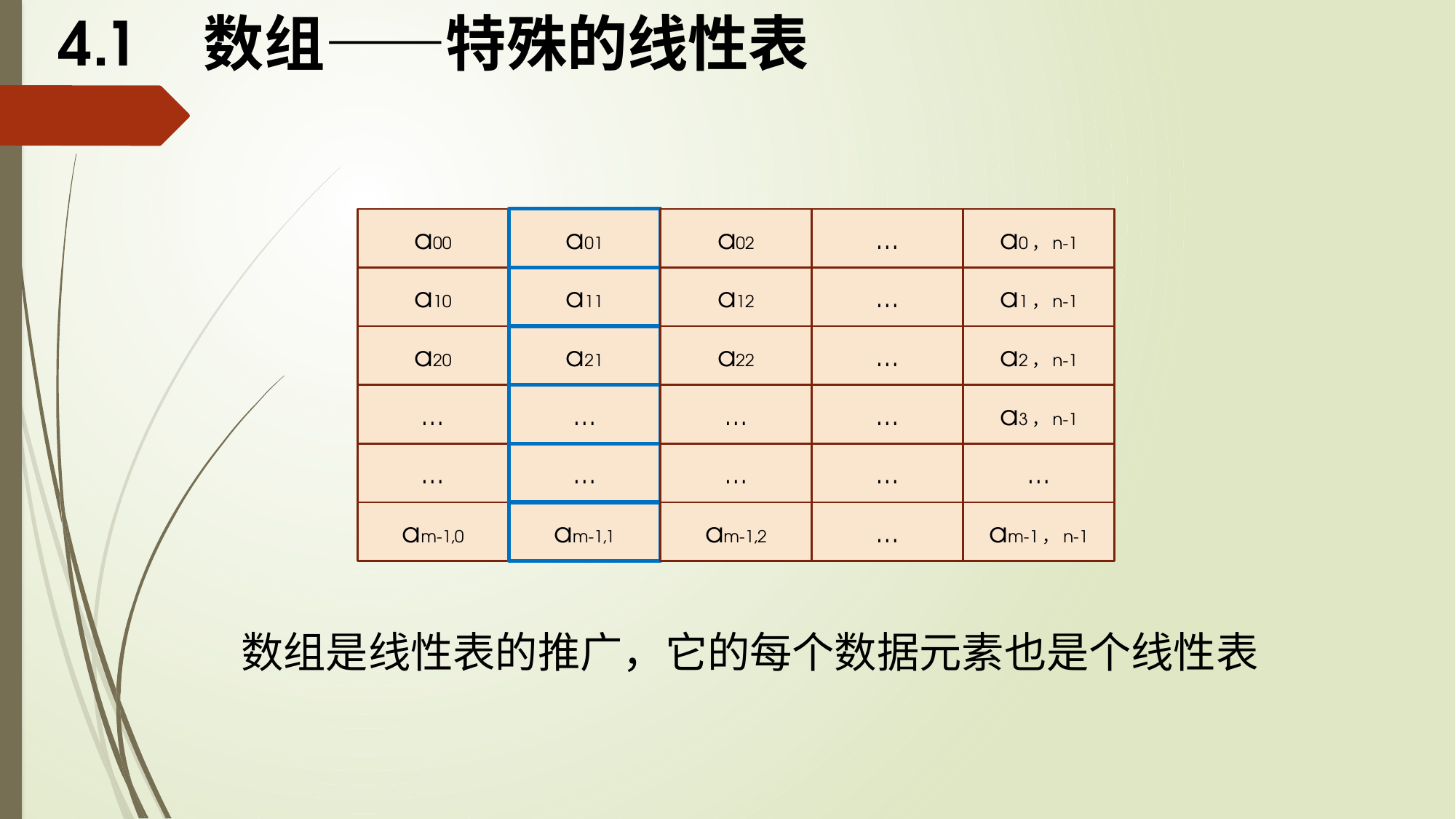

# 4.1   数组——特殊的线性表
a00
a01
a02
…
a0，n-1
a10
a11
a12
…
a1，n-1
a20
a21
a22
…
a2，n-1
…
…
…
…
a3，n-1
…
…
…
…
…
am-1,0
am-1,1
am-1,2
…
am-1，n-1
数组是线性表的推广，它的每个数据元素也是个线性表